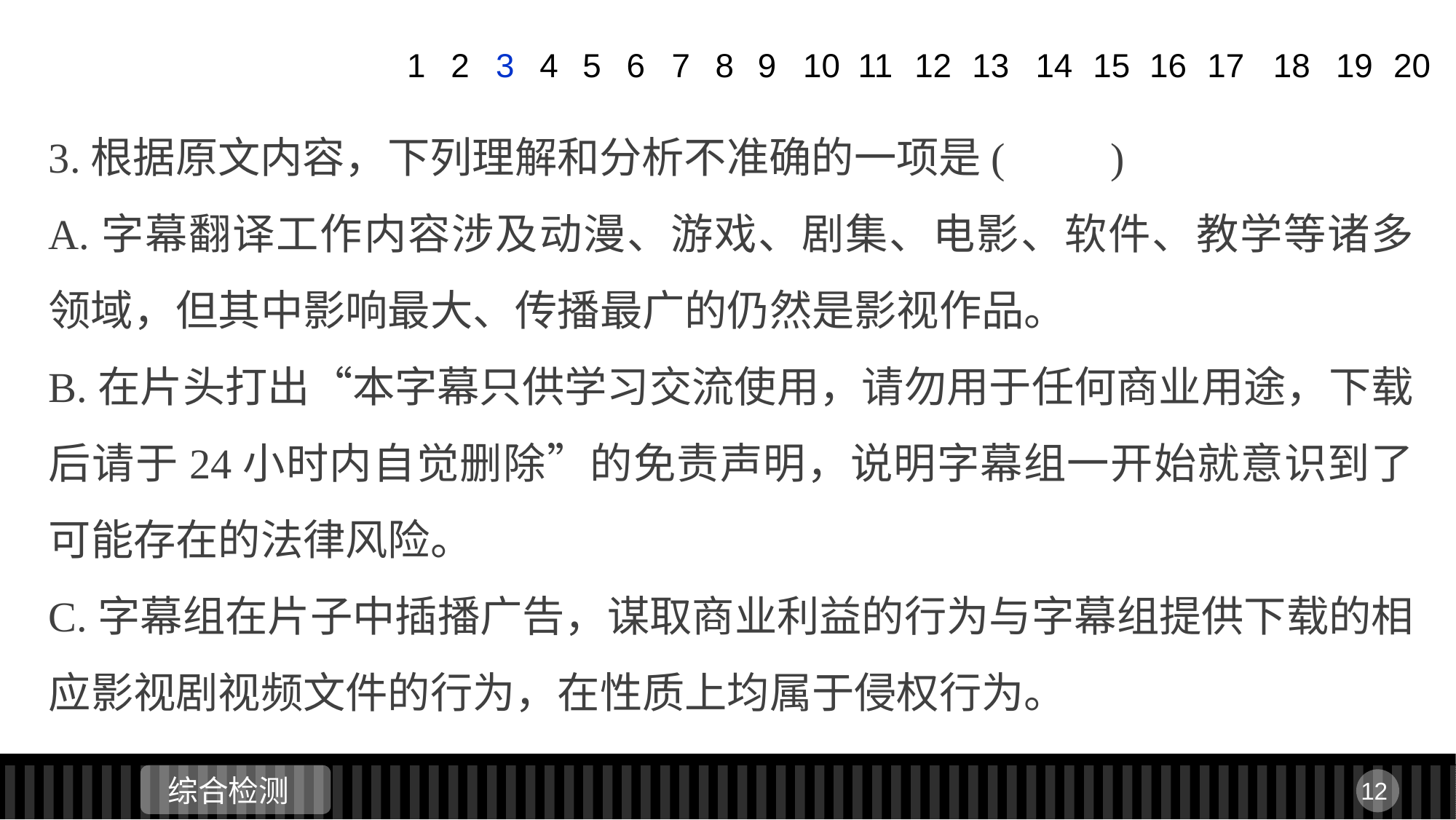

1
2
3
4
5
6
7
8
9
11
12
13
14
15
16
17
18
19
20
10
3.根据原文内容，下列理解和分析不准确的一项是(　　)
A.字幕翻译工作内容涉及动漫、游戏、剧集、电影、软件、教学等诸多领域，但其中影响最大、传播最广的仍然是影视作品。
B.在片头打出“本字幕只供学习交流使用，请勿用于任何商业用途，下载后请于24小时内自觉删除”的免责声明，说明字幕组一开始就意识到了可能存在的法律风险。
C.字幕组在片子中插播广告，谋取商业利益的行为与字幕组提供下载的相应影视剧视频文件的行为，在性质上均属于侵权行为。